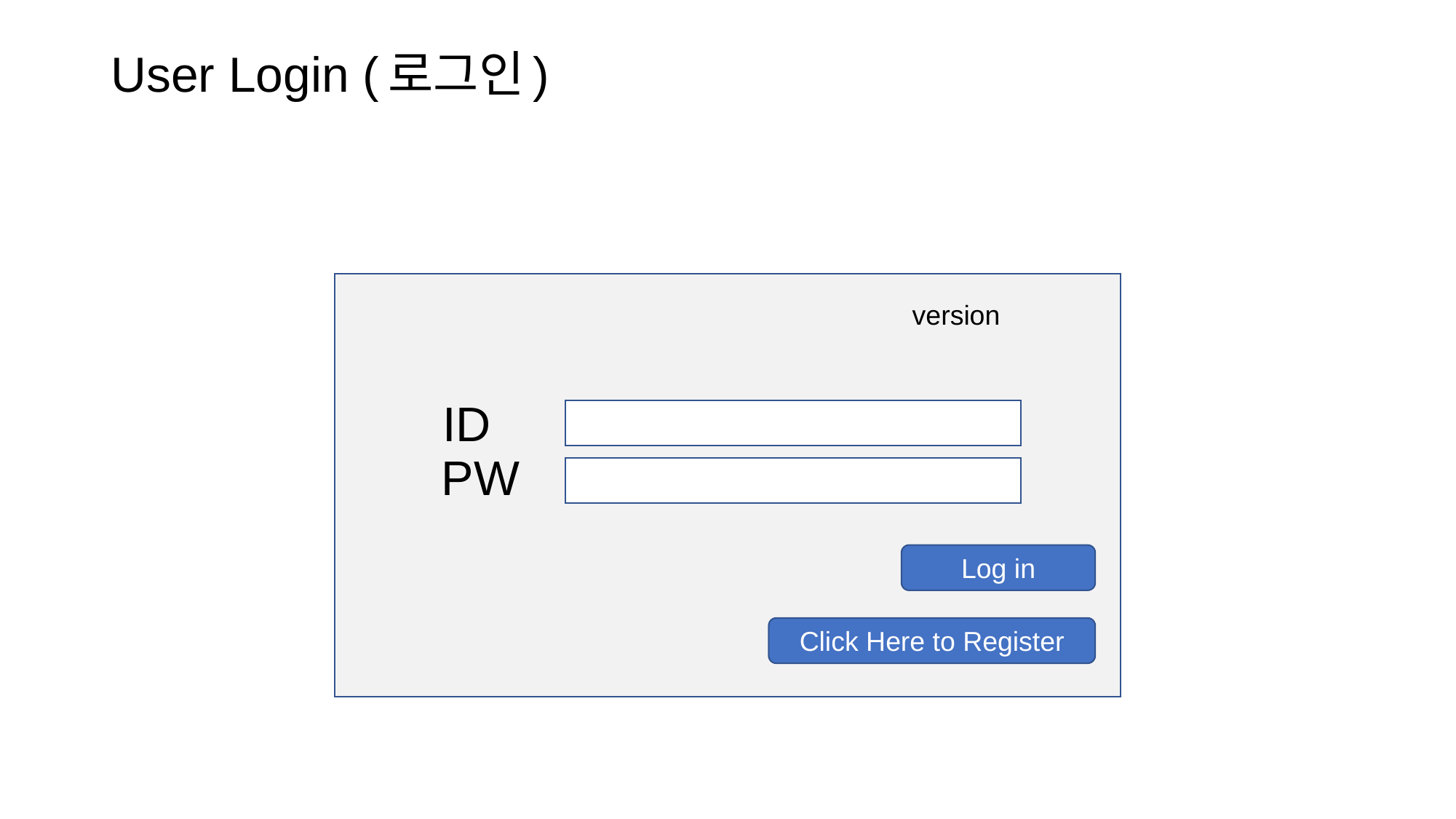

# User Login (로그인)

version
ID

PW

Log in
Click Here to Register